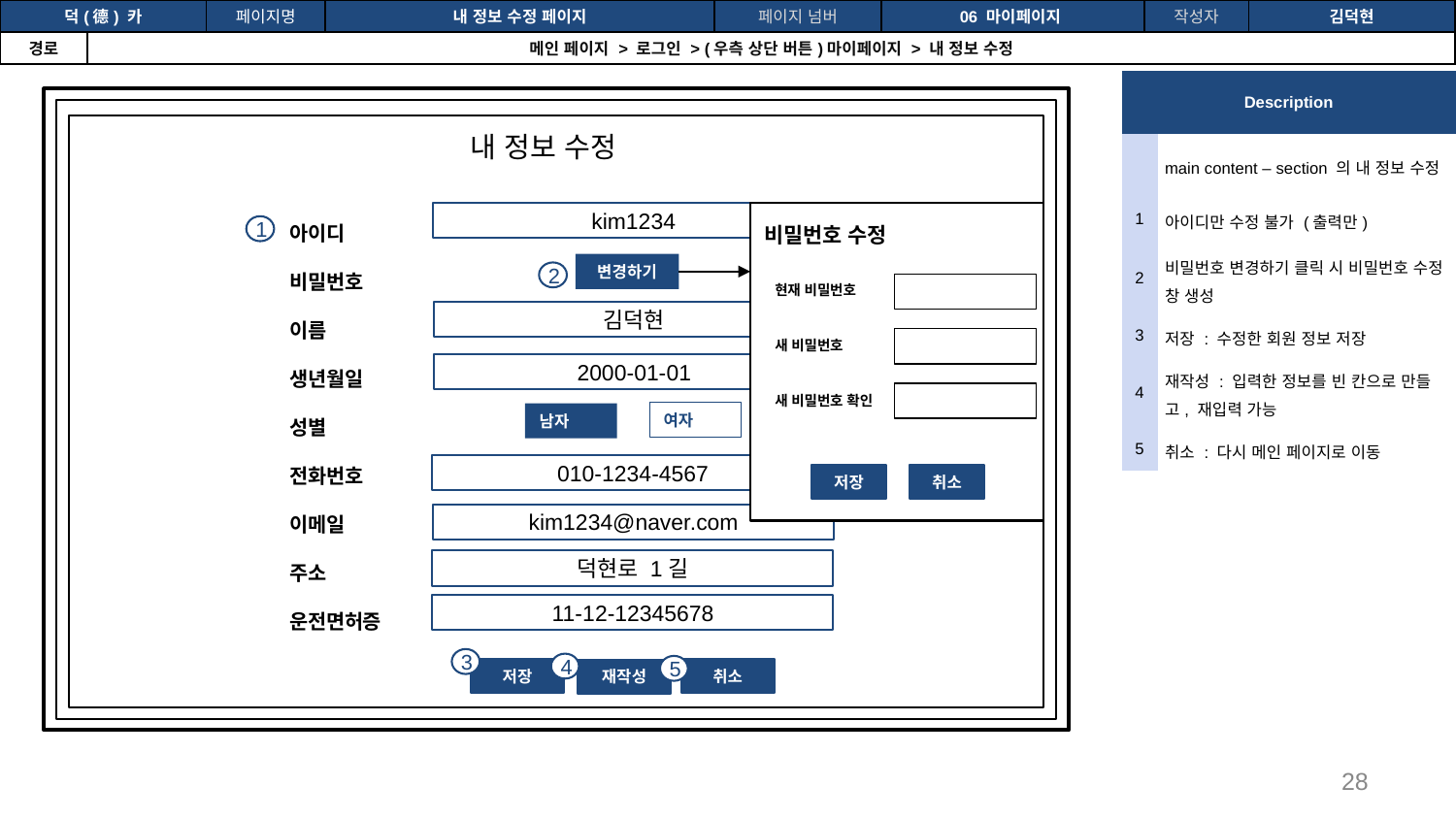

| 덕(德) 카 |  | 페이지명 | 내 정보 수정 페이지 | 페이지 넘버 | 06 마이페이지 | 작성자 | 김덕현 |
| --- | --- | --- | --- | --- | --- | --- | --- |
| 경로 | 메인 페이지 > 로그인 > (우측 상단 버튼)마이페이지 > 내 정보 수정 |  |  |  |  |  |  |
공간(오피스) 대여 시스템
| Description |  |
| --- | --- |
|  | main content – section 의 내 정보 수정 |
| 1 | 아이디만 수정 불가 (출력만) |
| 2 | 비밀번호 변경하기 클릭 시 비밀번호 수정 창 생성 |
| 3 | 저장 : 수정한 회원 정보 저장 |
| 4 | 재작성 : 입력한 정보를 빈 칸으로 만들고, 재입력 가능 |
| 5 | 취소 : 다시 메인 페이지로 이동 |

내 정보 수정
아이디
비밀번호
이름
생년월일
성별
전화번호
이메일
주소
운전면허증
kim1234
비밀번호 수정

1
변경하기
2

 현재 비밀번호
김덕현

 새 비밀번호
2000-01-01

 새 비밀번호 확인
여자
남자
010-1234-4567
저장
취소
kim1234@naver.com
덕현로 1길
11-12-12345678
3
4
5
저장
취소
재작성
28